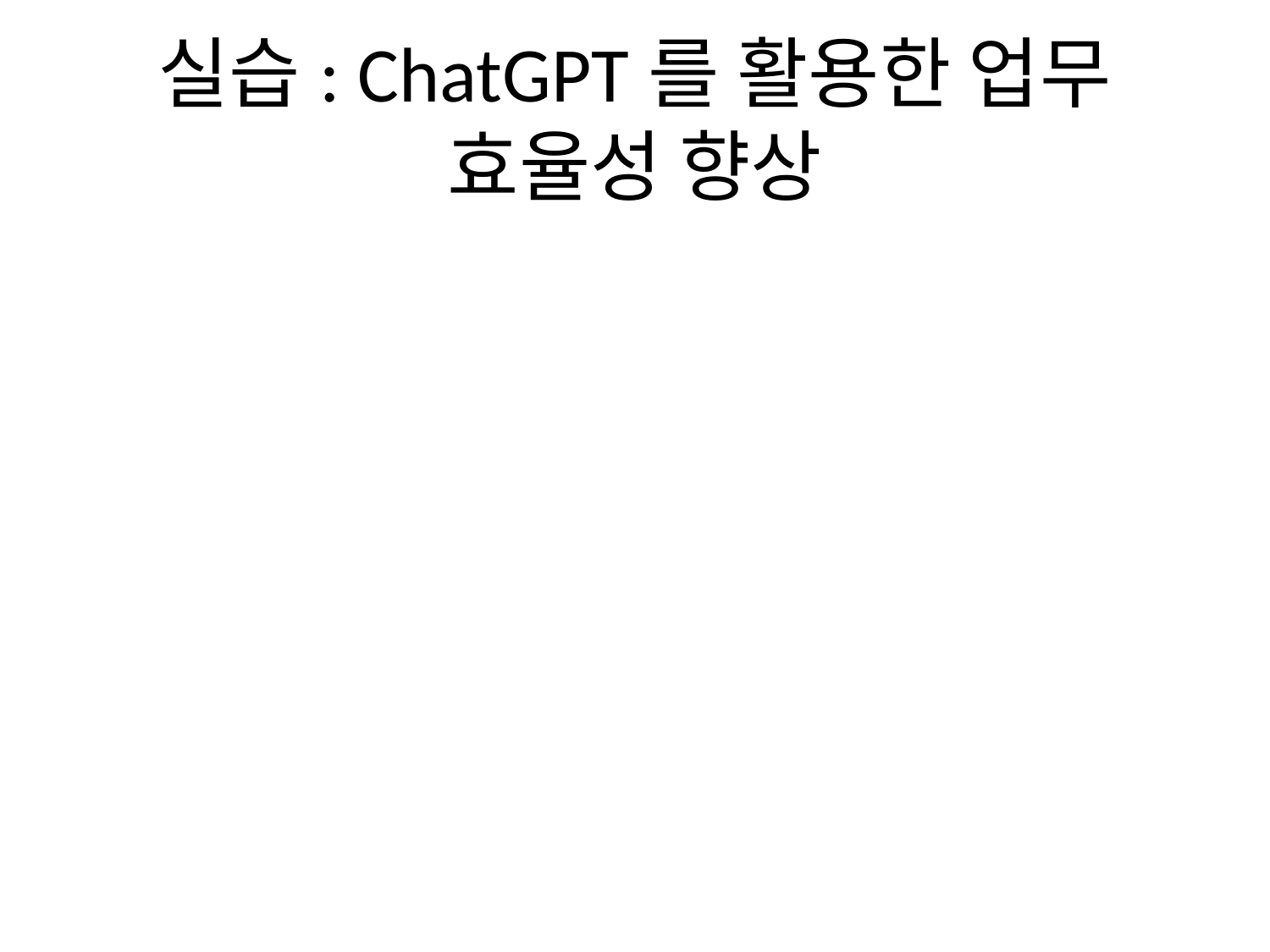

# 실습: ChatGPT를 활용한 업무 효율성 향상